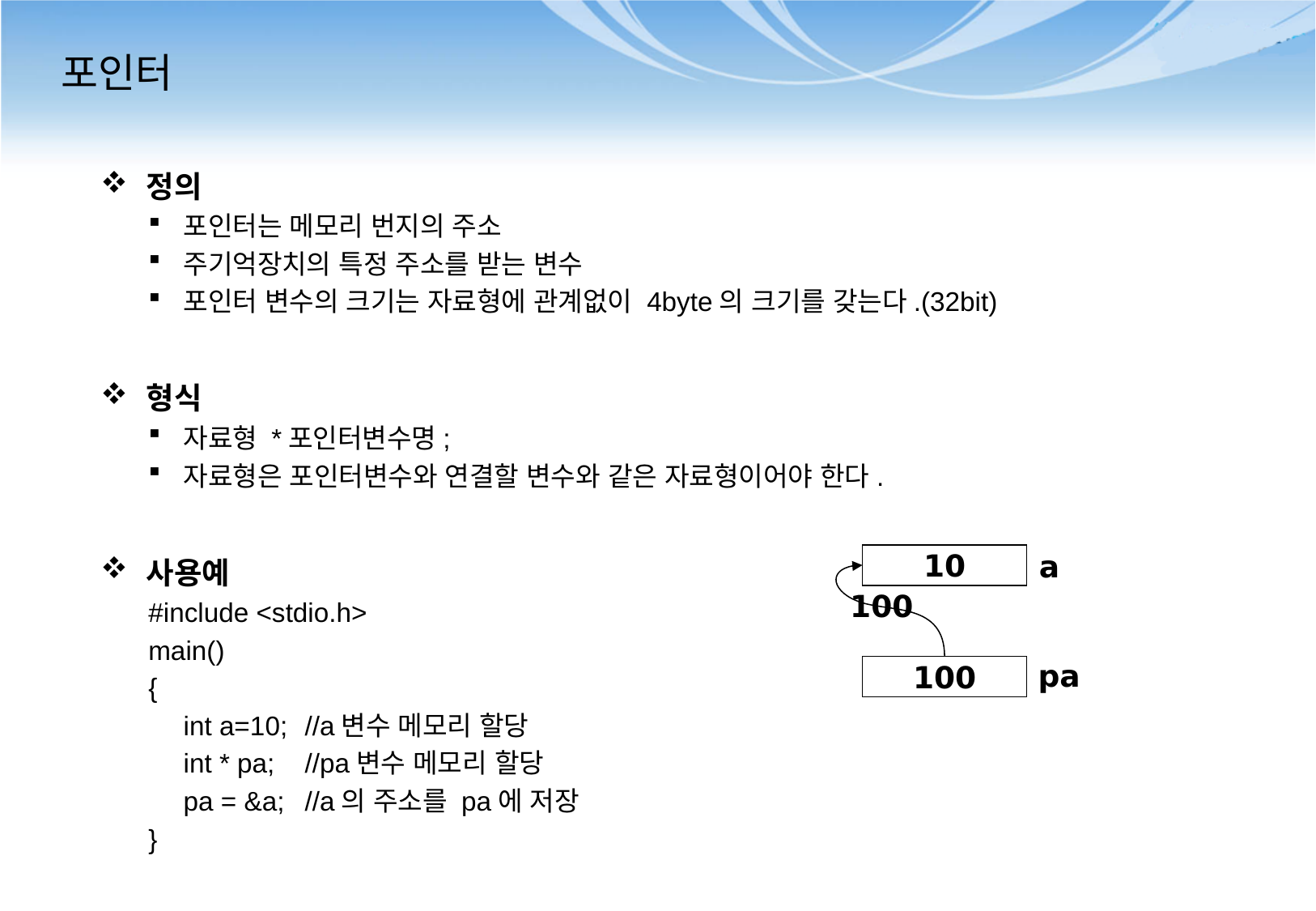

# 포인터
정의
포인터는 메모리 번지의 주소
주기억장치의 특정 주소를 받는 변수
포인터 변수의 크기는 자료형에 관계없이 4byte의 크기를 갖는다.(32bit)

형식
자료형 *포인터변수명;
자료형은 포인터변수와 연결할 변수와 같은 자료형이어야 한다.

사용예
#include <stdio.h>
main()
{
	int a=10;	//a변수 메모리 할당
	int * pa;	//pa변수 메모리 할당
	pa = &a;	//a의 주소를 pa에 저장
}
a
10
100
pa
100